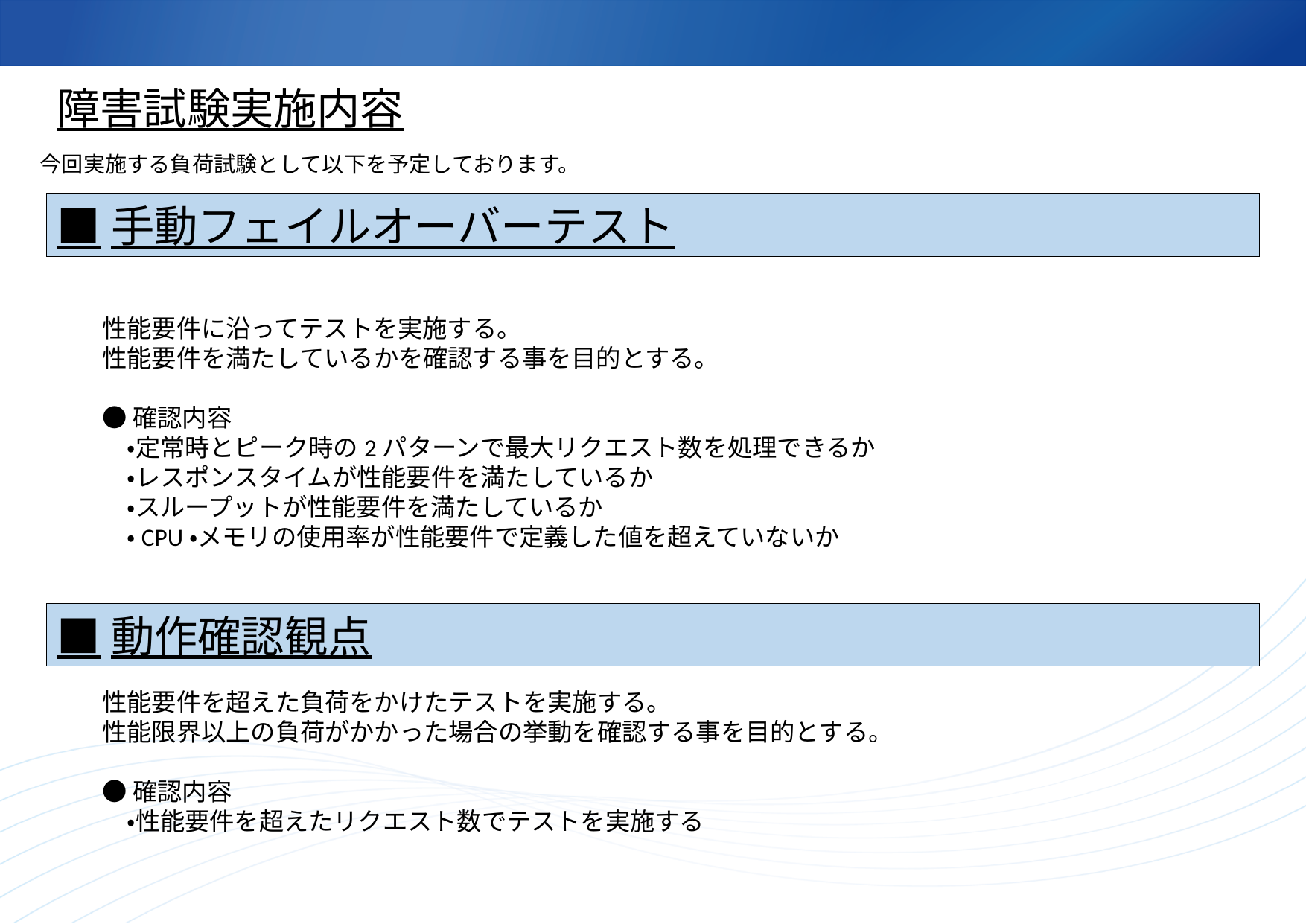

障害試験実施内容
今回実施する負荷試験として以下を予定しております。
■手動フェイルオーバーテスト
性能要件に沿ってテストを実施する。
性能要件を満たしているかを確認する事を目的とする。

●確認内容
　・定常時とピーク時の2パターンで最大リクエスト数を処理できるか
　・レスポンスタイムが性能要件を満たしているか
　・スループットが性能要件を満たしているか
　・CPU・メモリの使用率が性能要件で定義した値を超えていないか
■動作確認観点
性能要件を超えた負荷をかけたテストを実施する。
性能限界以上の負荷がかかった場合の挙動を確認する事を目的とする。

●確認内容
　・性能要件を超えたリクエスト数でテストを実施する